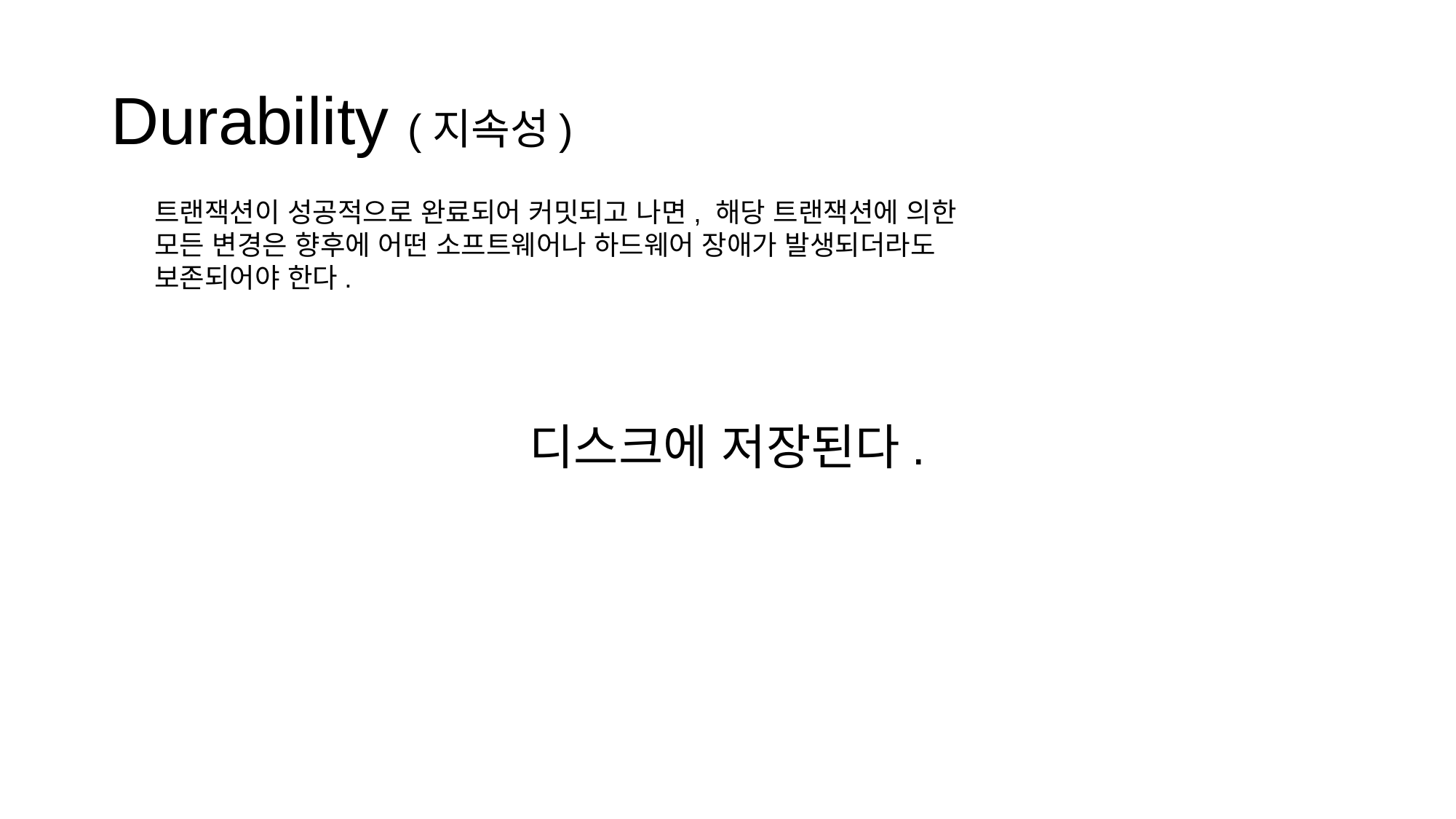

# Durability (지속성)
트랜잭션이 성공적으로 완료되어 커밋되고 나면, 해당 트랜잭션에 의한 모든 변경은 향후에 어떤 소프트웨어나 하드웨어 장애가 발생되더라도 보존되어야 한다.
디스크에 저장된다.